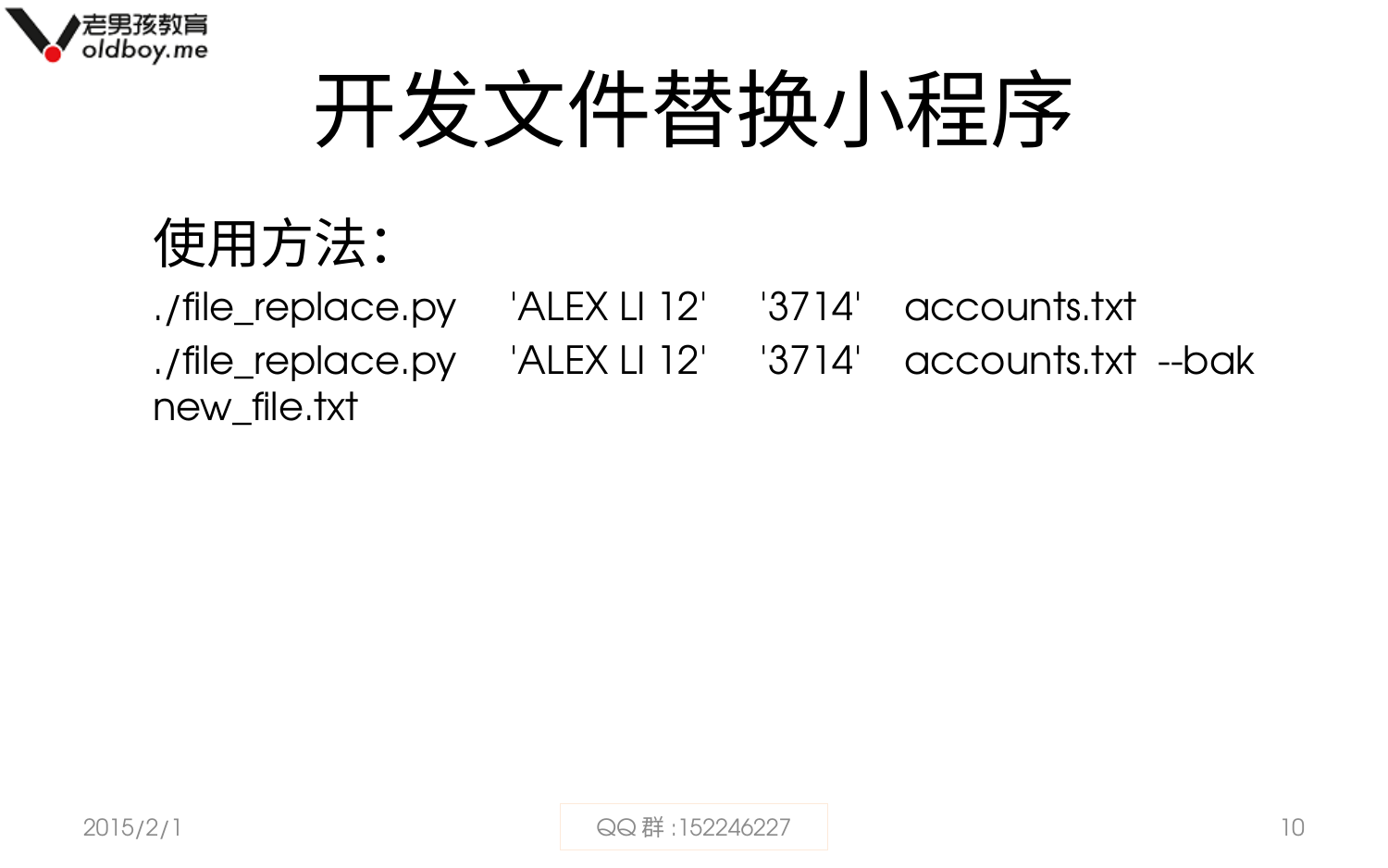

# 开发文件替换小程序
使用方法：
./file_replace.py     'ALEX LI 12'     '3714'    accounts.txt
./file_replace.py     'ALEX LI 12'     '3714'    accounts.txt  --bak new_file.txt

2015/2/1
QQ群:152246227
10